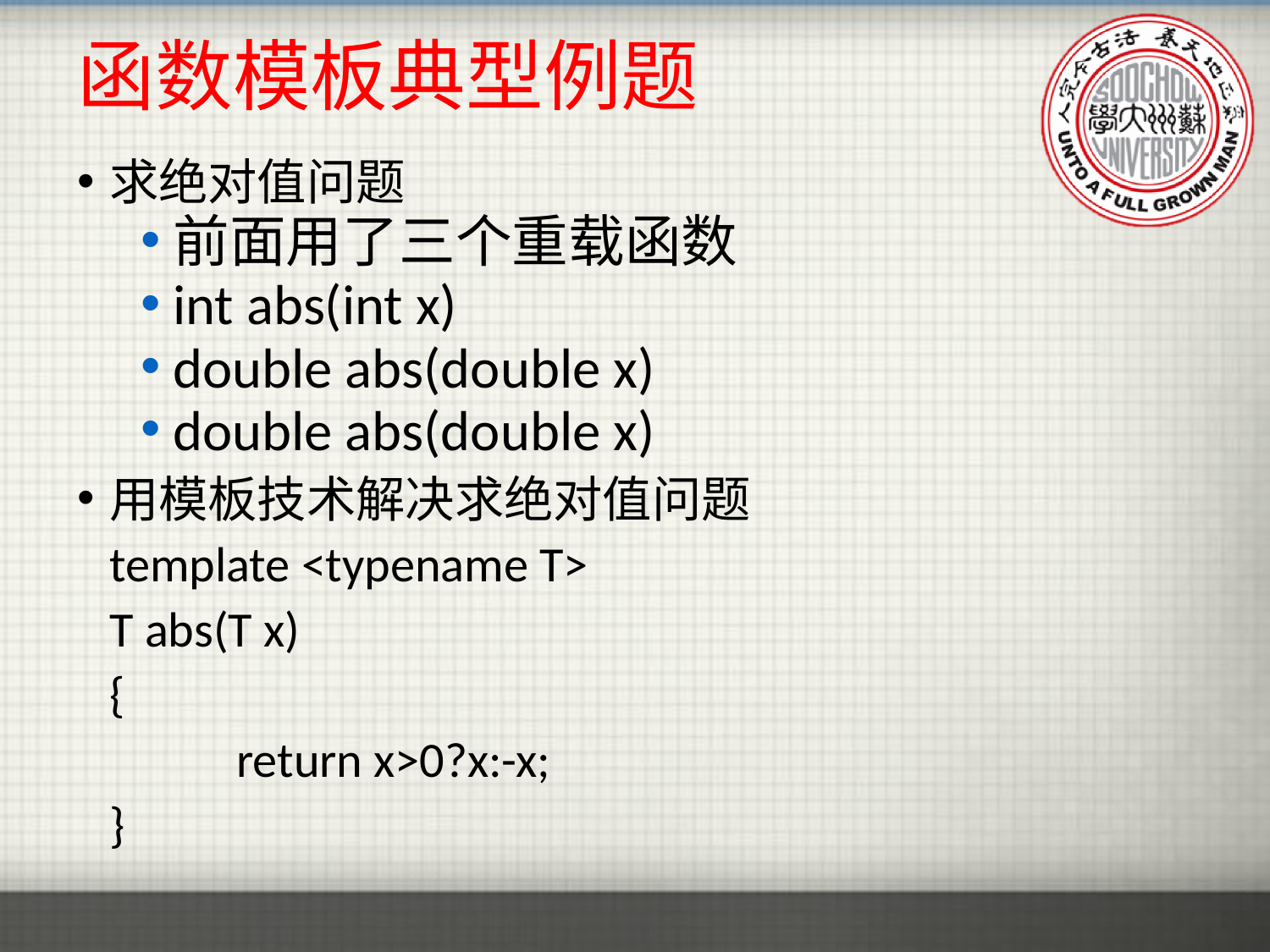

# 函数模板典型例题
求绝对值问题
前面用了三个重载函数
int abs(int x)
double abs(double x)
double abs(double x)
用模板技术解决求绝对值问题
	template <typename T>
	T abs(T x)
	{
		return x>0?x:-x;
	}